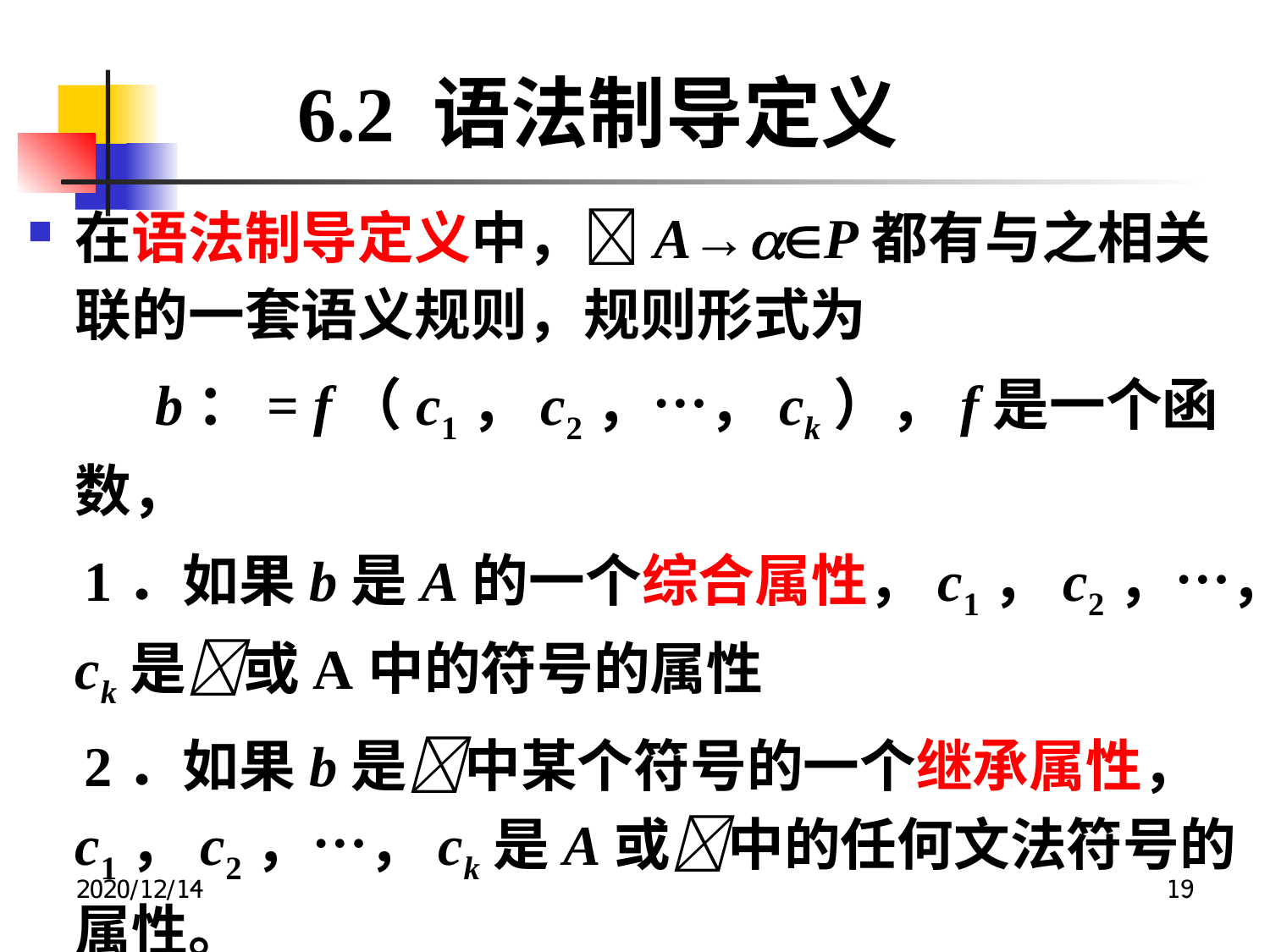

6.2 语法制导定义
在语法制导定义中，∀A→α∈P都有与之相关联的一套语义规则，规则形式为
         b：= f（c1，c2，…，ck），f是一个函数，
    1．如果b是A的一个综合属性，c1，c2，…，ck是α或A中的符号的属性
    2．如果b是α中某个符号的一个继承属性，c1，c2，…，ck是A或α中的任何文法符号的属性。
 两种情况都表示属性b依赖于属性c1，c2，…，ck
2020/12/14
19